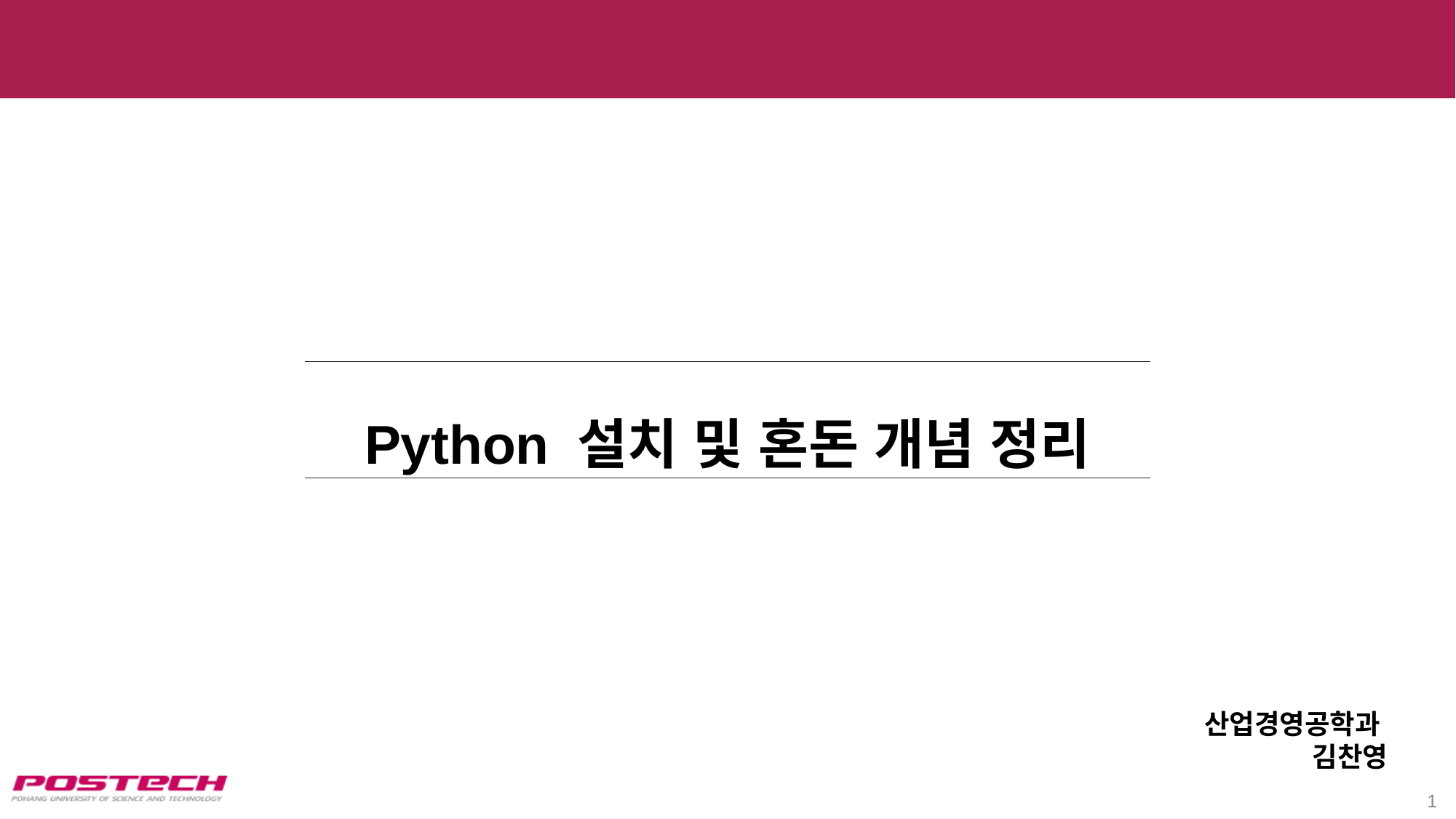

Python 설치 및 혼돈 개념 정리
산업경영공학과
김찬영
1